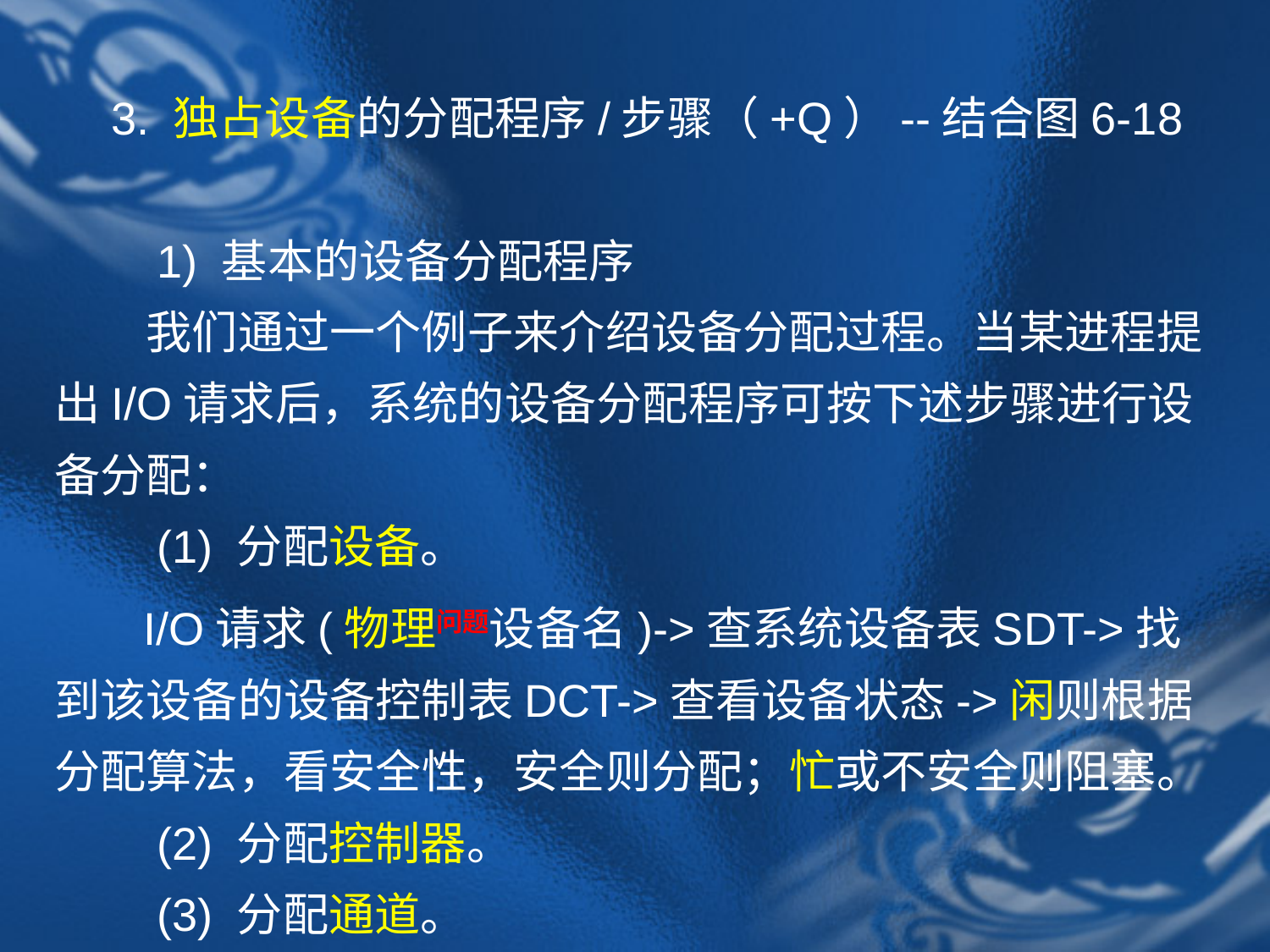

3. 独占设备的分配程序/步骤（+Q）--结合图6-18
　　1) 基本的设备分配程序
　　我们通过一个例子来介绍设备分配过程。当某进程提出I/O请求后，系统的设备分配程序可按下述步骤进行设备分配：
　　(1) 分配设备。
       I/O请求(物理问题设备名)->查系统设备表SDT->找到该设备的设备控制表DCT->查看设备状态->闲则根据分配算法，看安全性，安全则分配；忙或不安全则阻塞。
　　(2) 分配控制器。
　　(3) 分配通道。